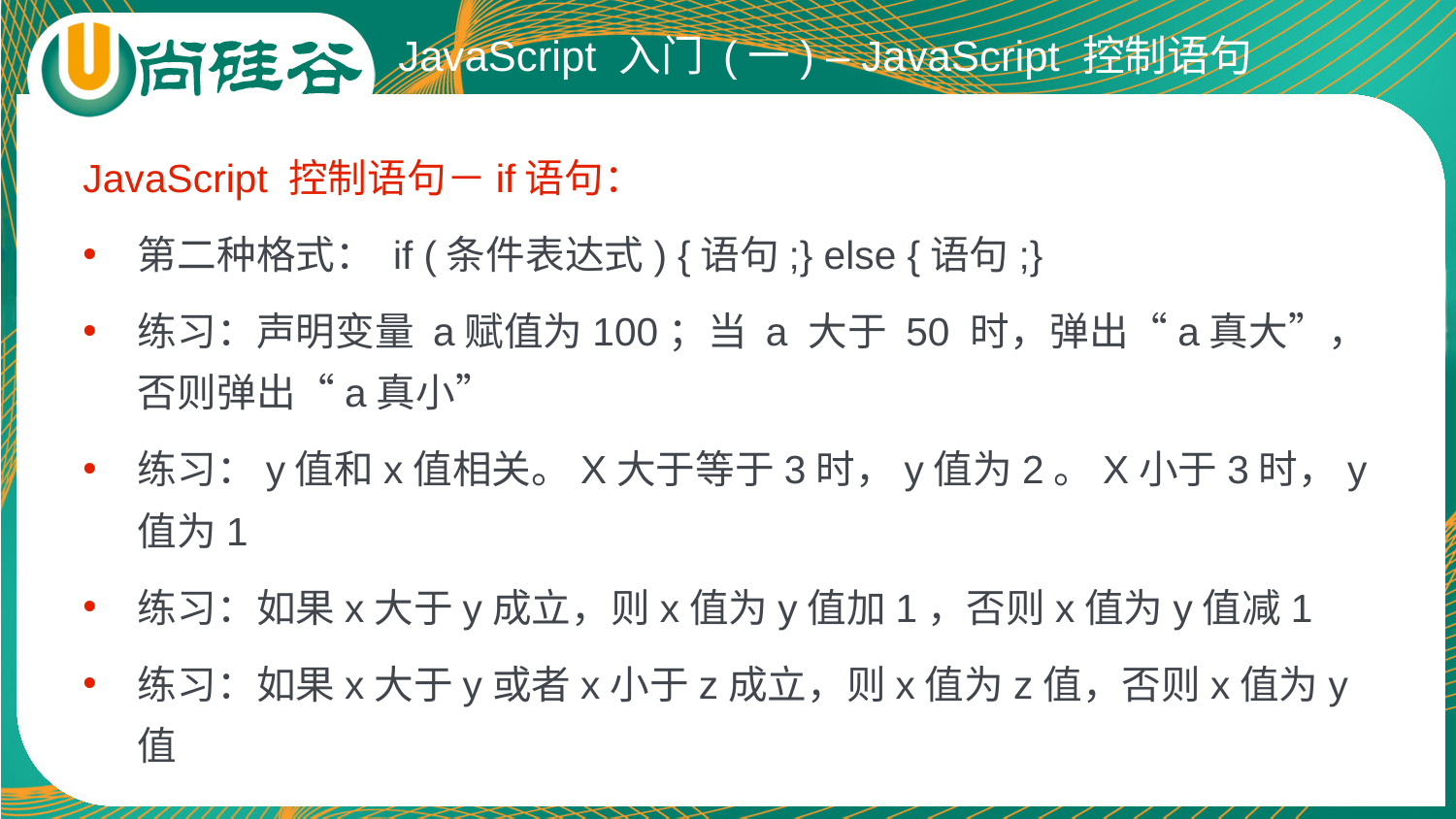

# JavaScript 入门 (一) – JavaScript 控制语句
JavaScript 控制语句－if语句：
第二种格式： if (条件表达式) {语句;} else {语句;}
练习：声明变量 a赋值为100；当 a 大于 50 时，弹出“a真大”，否则弹出“a真小”
练习：y值和x值相关。X大于等于3时，y值为2。X小于3时，y值为1
练习：如果x大于y成立，则x值为y值加1，否则x值为y值减1
练习：如果x大于y或者x小于z成立，则x值为z值，否则x值为y值